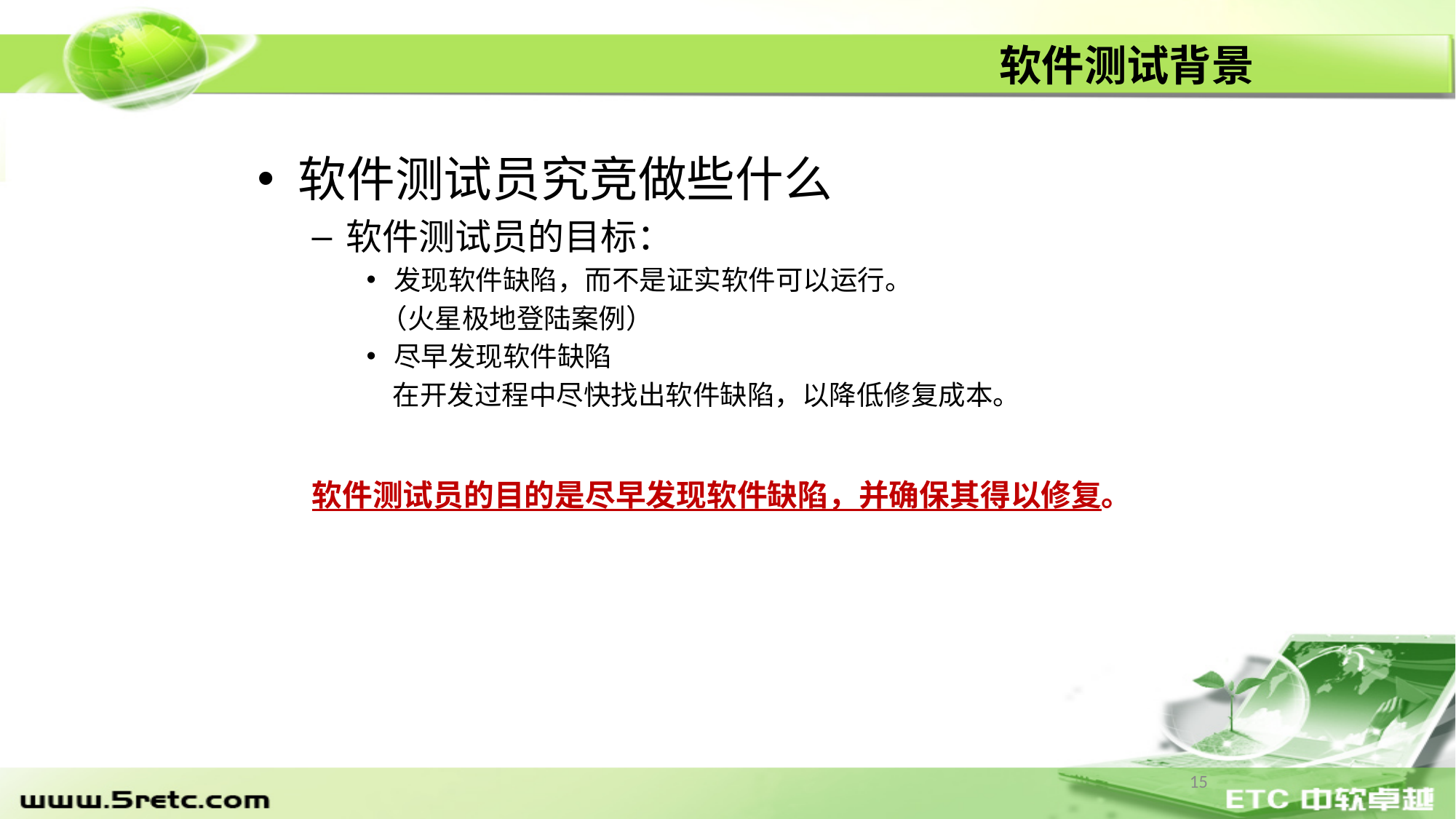

软件测试背景
软件测试员究竞做些什么
软件测试员的目标：
发现软件缺陷，而不是证实软件可以运行。
          （火星极地登陆案例）
尽早发现软件缺陷
            在开发过程中尽快找出软件缺陷，以降低修复成本。

软件测试员的目的是尽早发现软件缺陷，并确保其得以修复。

15